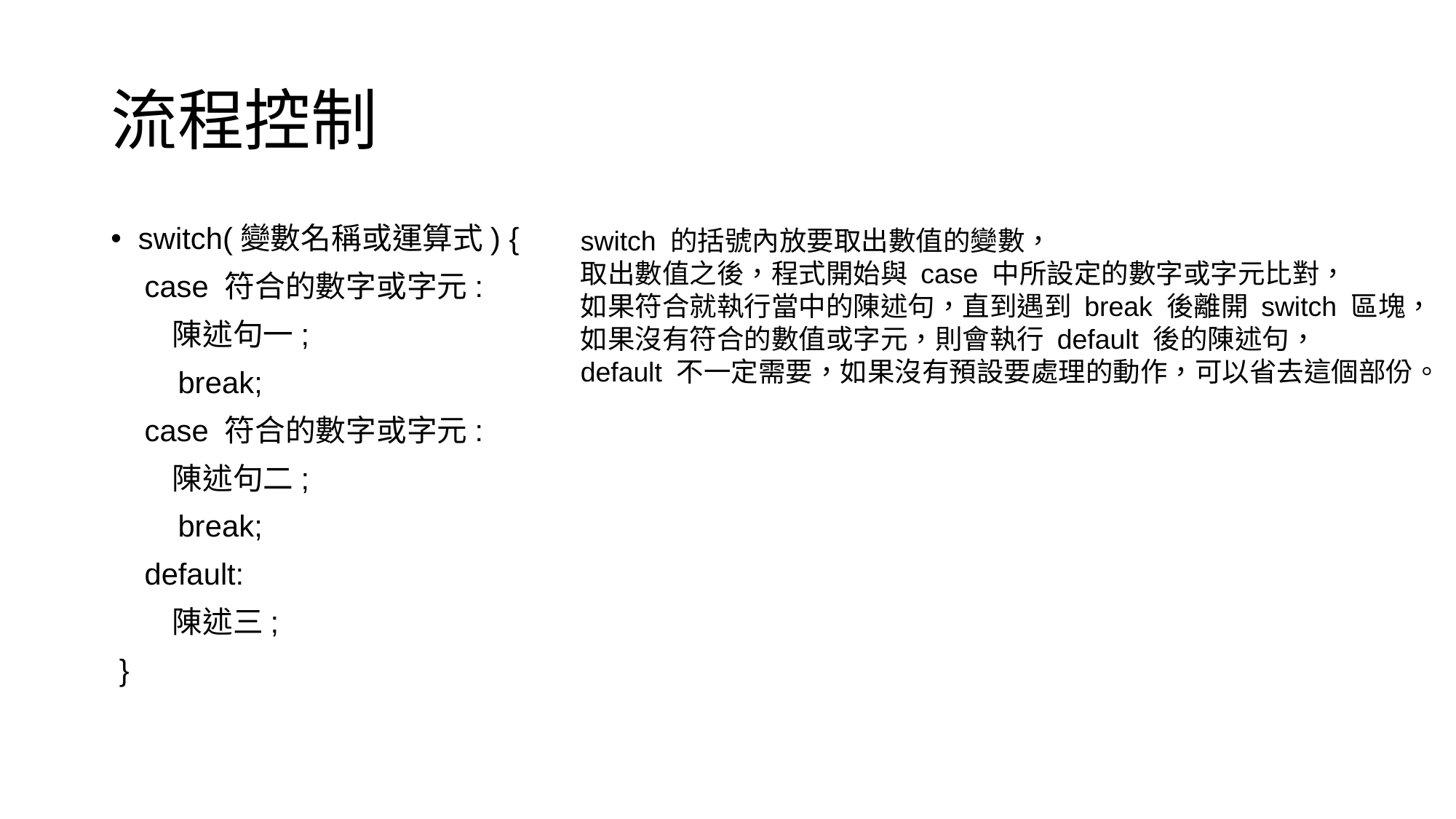

# 流程控制
switch(變數名稱或運算式) {
    case 符合的數字或字元:
        陳述句一;
        break;
    case 符合的數字或字元:
        陳述句二;
        break;
    default:
        陳述三;
 }
switch 的括號內放要取出數值的變數，
取出數值之後，程式開始與 case 中所設定的數字或字元比對，
如果符合就執行當中的陳述句，直到遇到 break 後離開 switch 區塊，
如果沒有符合的數值或字元，則會執行 default 後的陳述句，
default 不一定需要，如果沒有預設要處理的動作，可以省去這個部份。